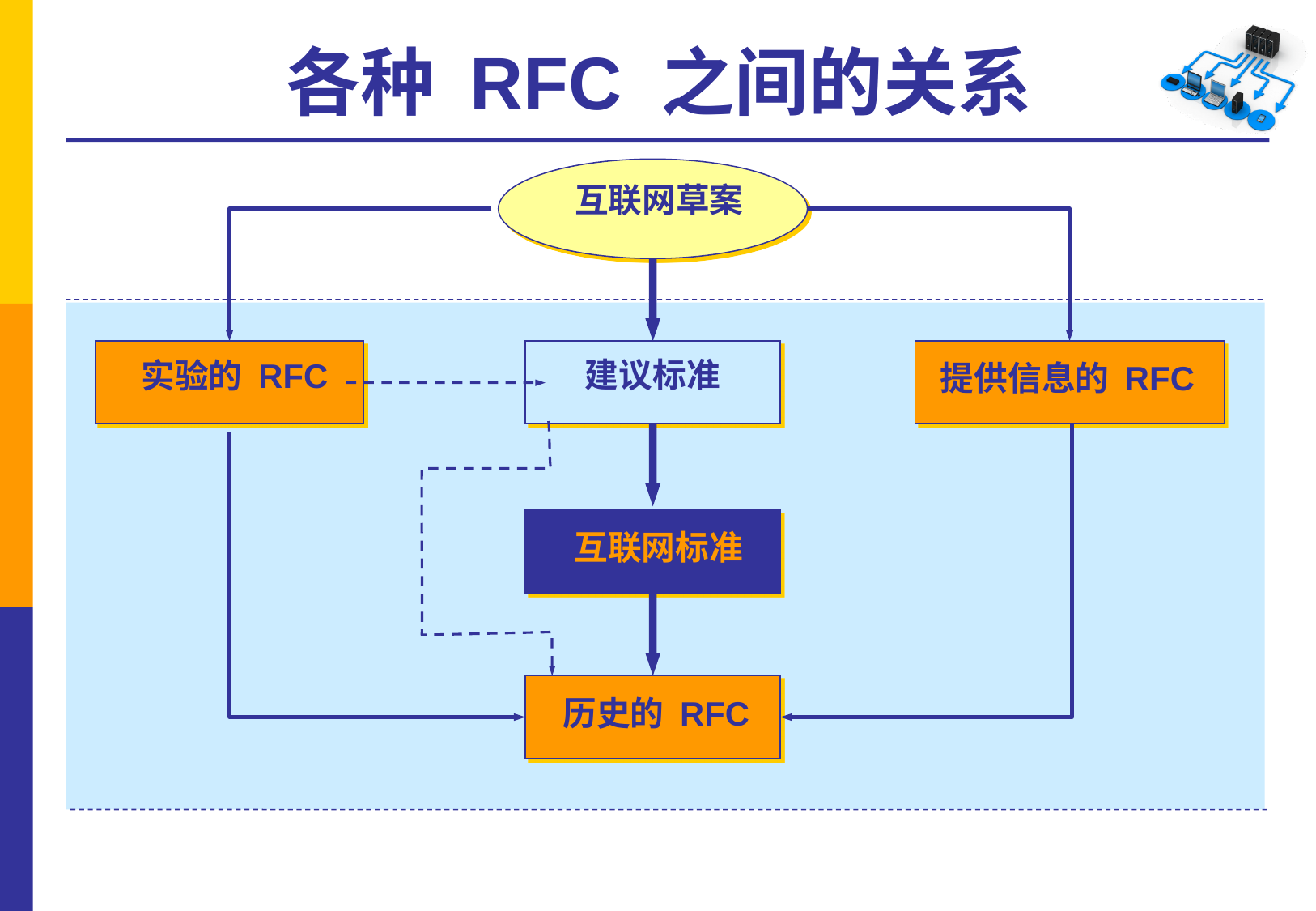

# 各种 RFC 之间的关系

互联网草案

建议标准
实验的 RFC
提供信息的 RFC

互联网标准

历史的 RFC